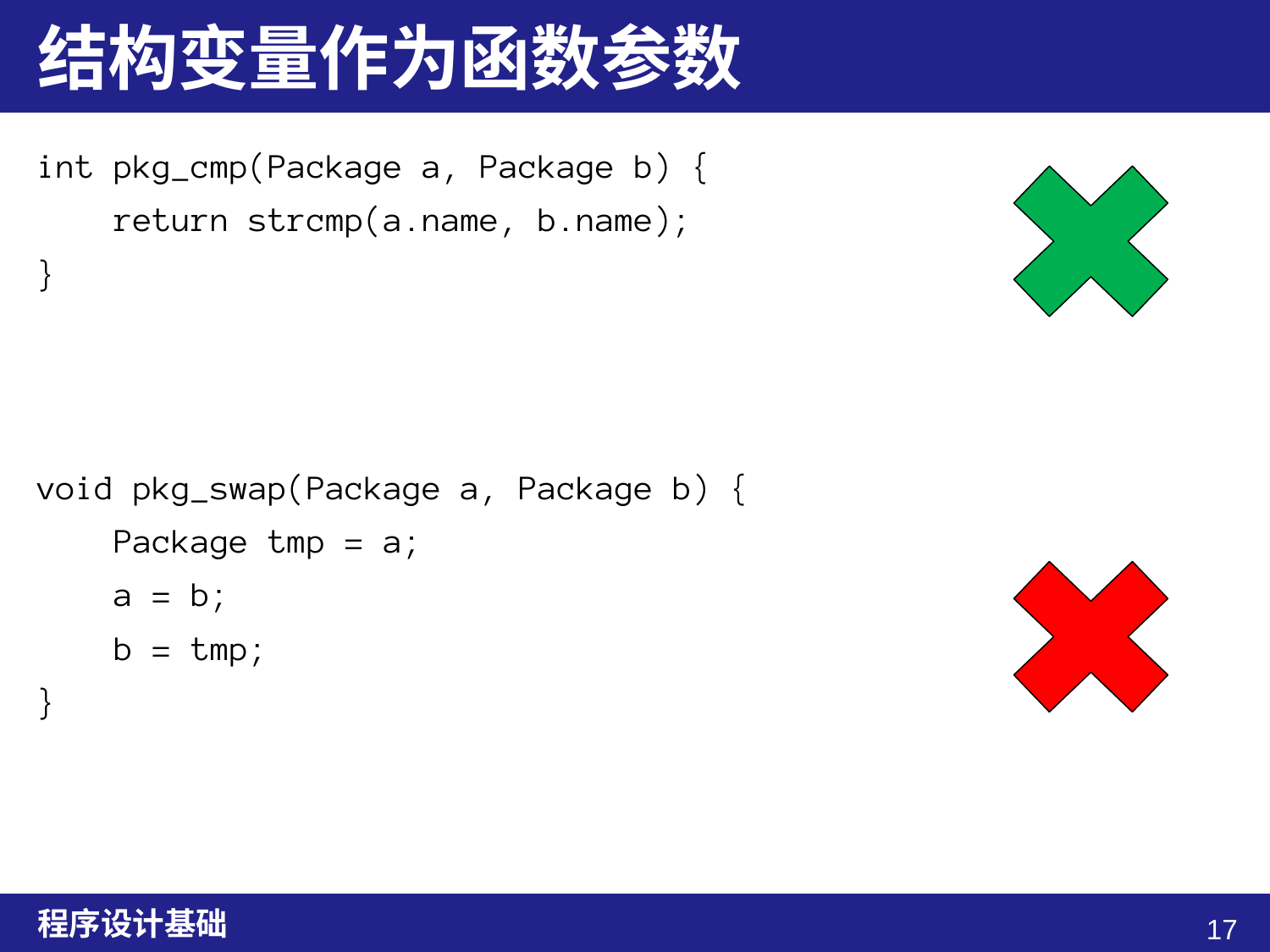

# 结构变量作为函数参数
int pkg_cmp(Package a, Package b) {
    return strcmp(a.name, b.name);
}

void pkg_swap(Package a, Package b) {
    Package tmp = a;
    a = b;
    b = tmp;
}